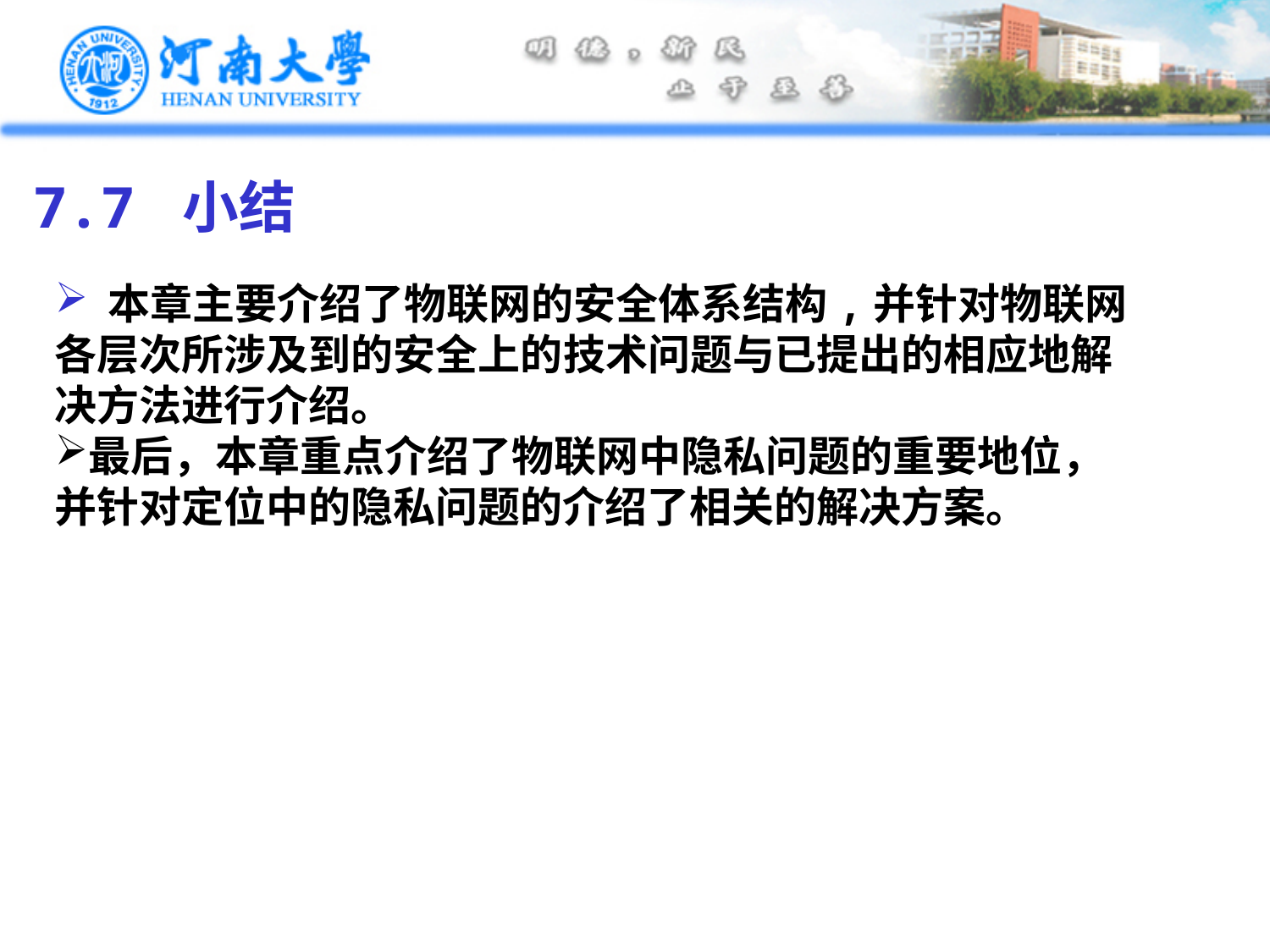

7.7 小结
 本章主要介绍了物联网的安全体系结构,并针对物联网各层次所涉及到的安全上的技术问题与已提出的相应地解决方法进行介绍。
最后，本章重点介绍了物联网中隐私问题的重要地位，并针对定位中的隐私问题的介绍了相关的解决方案。